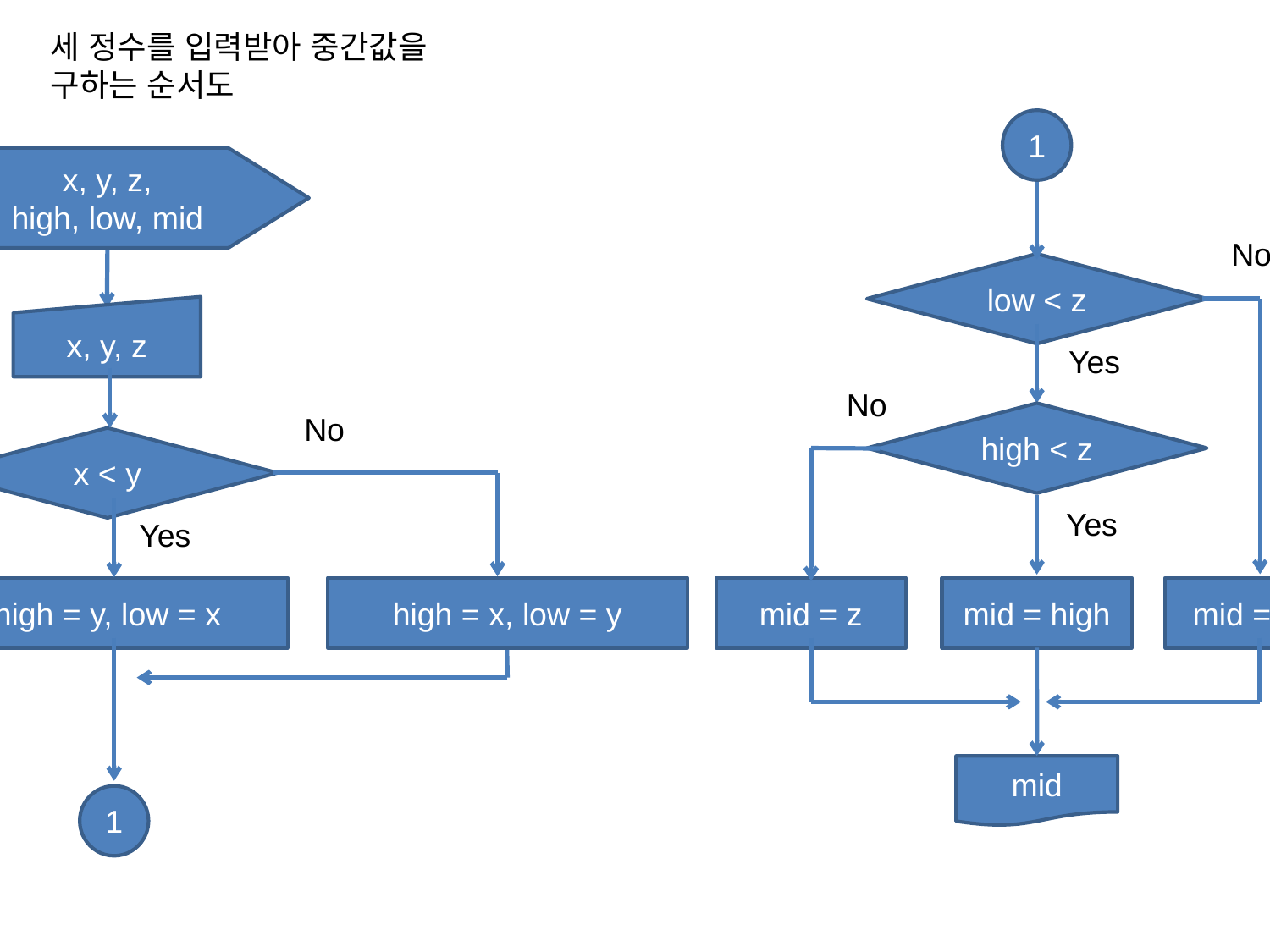

세 정수를 입력받아 중간값을
구하는 순서도
1
x, y, z,
high, low, mid
No
low < z
x, y, z
Yes
No
high < z
No
x < y
Yes
Yes
high = y, low = x
high = x, low = y
mid = z
mid = high
mid = low
mid
1